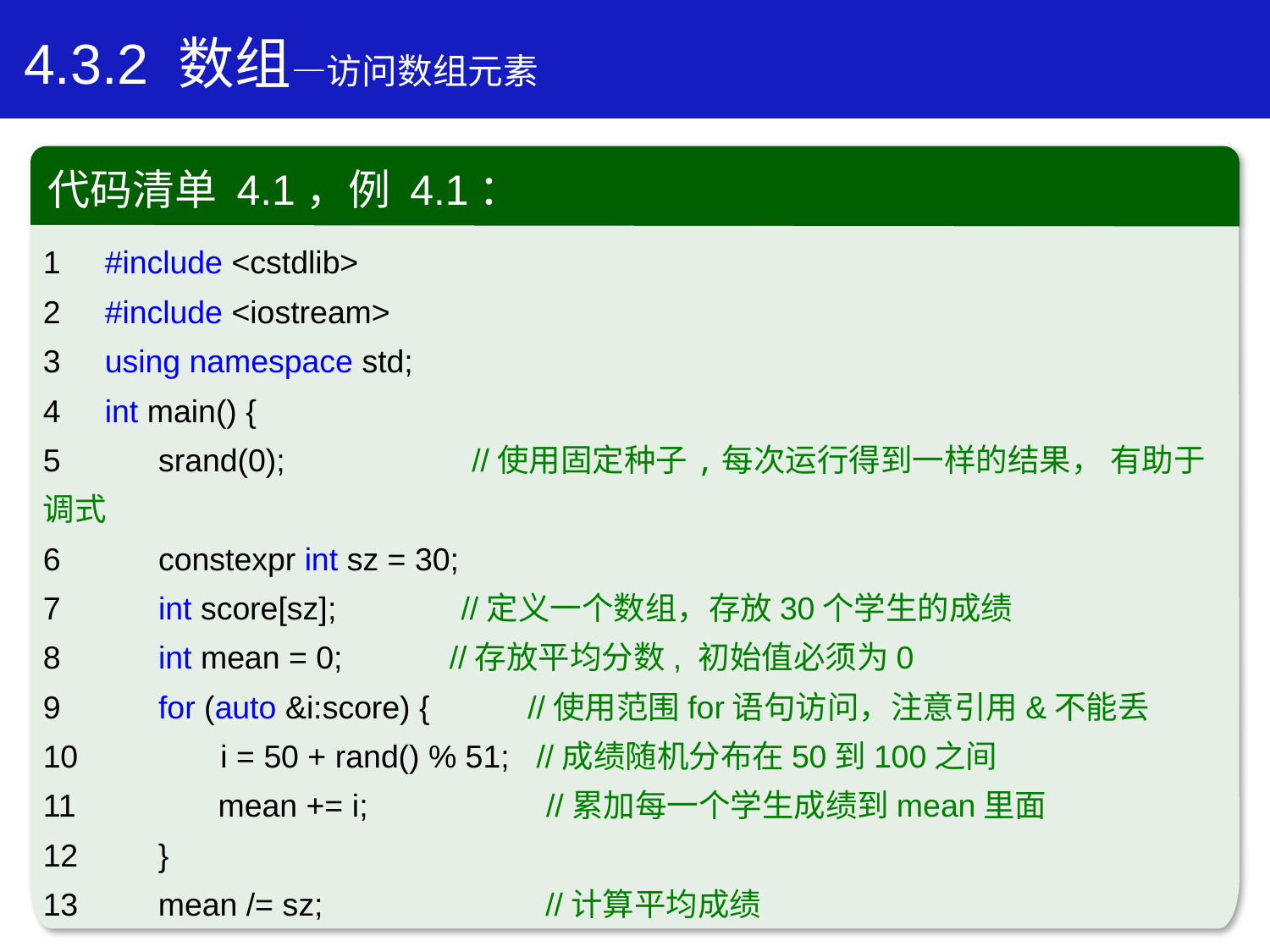

4.3.2 数组—访问数组元素
代码清单 4.1，例 4.1：
1     #include <cstdlib>
2     #include <iostream>
3     using namespace std;
4     int main() {
5           srand(0);                     //使用固定种子,每次运行得到一样的结果， 有助于调式
6           constexpr int sz = 30;
7           int score[sz];              //定义一个数组，存放30个学生的成绩
8           int mean = 0;            //存放平均分数, 初始值必须为0
9           for (auto &i:score) {           //使用范围for语句访问，注意引用&不能丢
10                i = 50 + rand() % 51;   //成绩随机分布在50到100之间
11                mean += i;                    //累加每一个学生成绩到mean里面
12         }
13         mean /= sz;                         //计算平均成绩
45